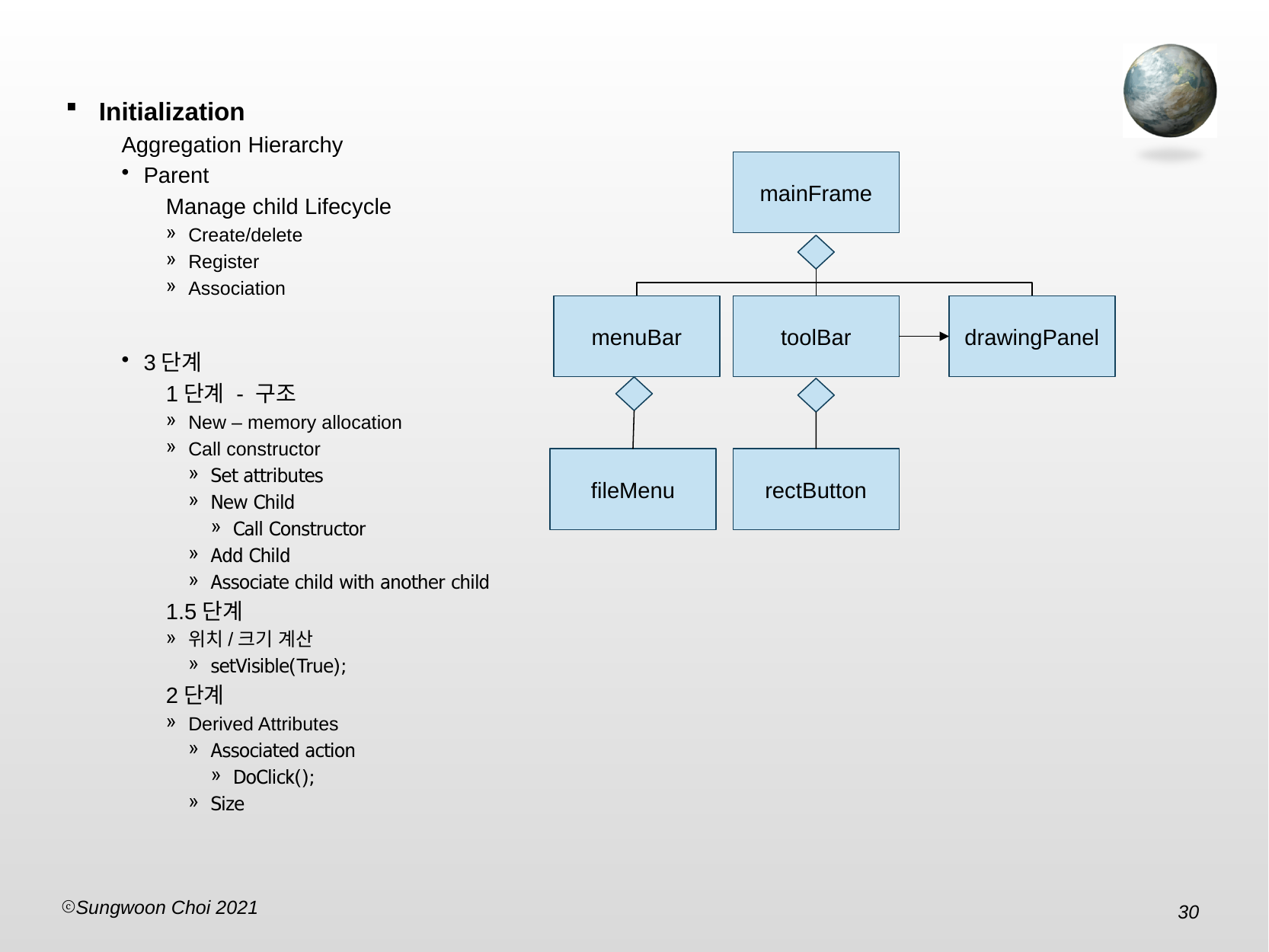

Initialization
Aggregation Hierarchy
Parent
Manage child Lifecycle
Create/delete
Register
Association

3단계
1단계 - 구조
New – memory allocation
Call constructor
Set attributes
New Child
Call Constructor
Add Child
Associate child with another child
1.5단계
위치/크기 계산
setVisible(True);
2단계
Derived Attributes
Associated action
DoClick();
Size

mainFrame

drawingPanel
menuBar
toolBar

fileMenu
rectButton
Sungwoon Choi 2021
30